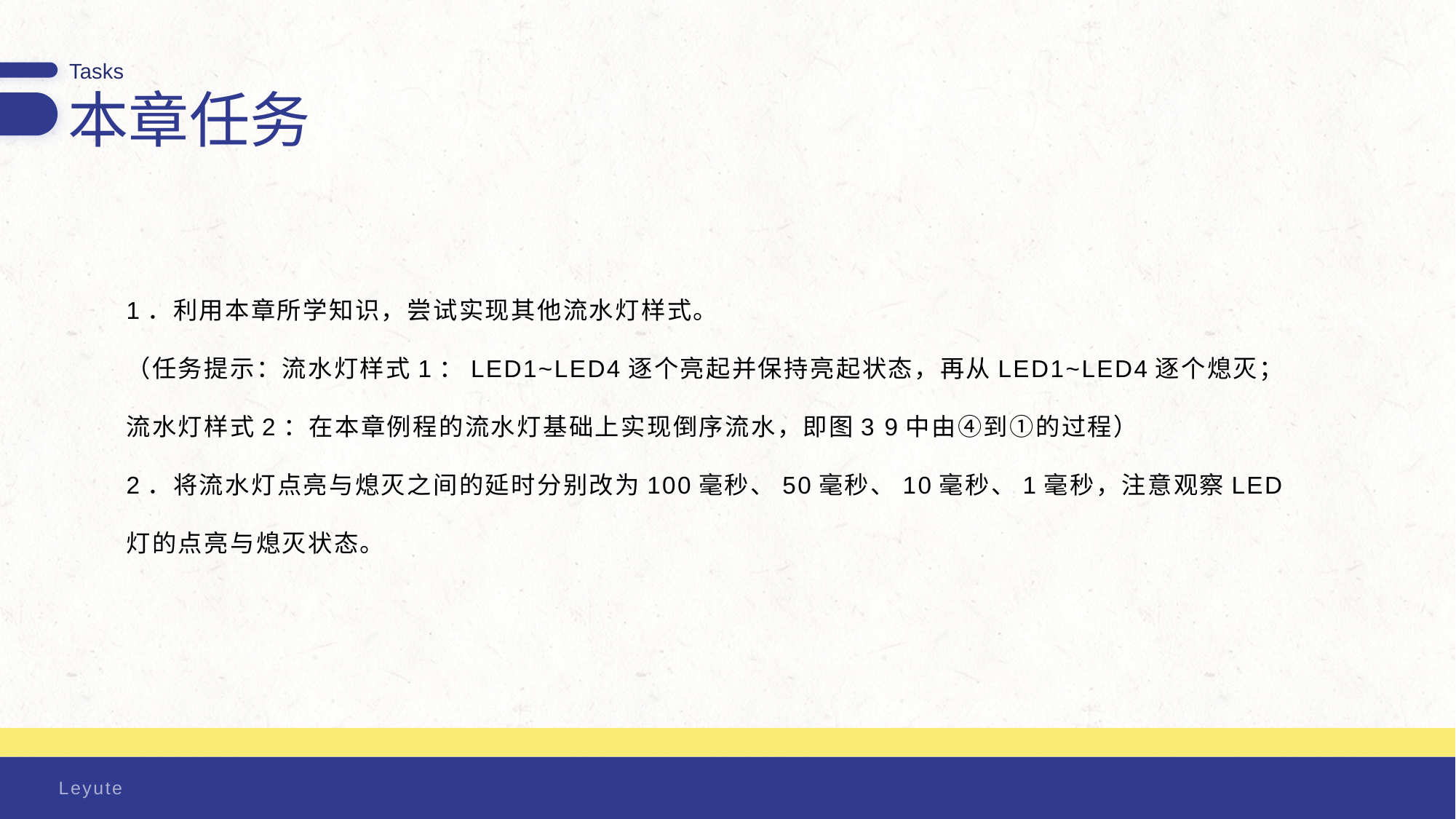

Tasks
本章任务
1．利用本章所学知识，尝试实现其他流水灯样式。
（任务提示：流水灯样式1：LED1~LED4逐个亮起并保持亮起状态，再从LED1~LED4逐个熄灭；流水灯样式2：在本章例程的流水灯基础上实现倒序流水，即图3 9中由④到①的过程）
2．将流水灯点亮与熄灭之间的延时分别改为100毫秒、50毫秒、10毫秒、1毫秒，注意观察LED灯的点亮与熄灭状态。